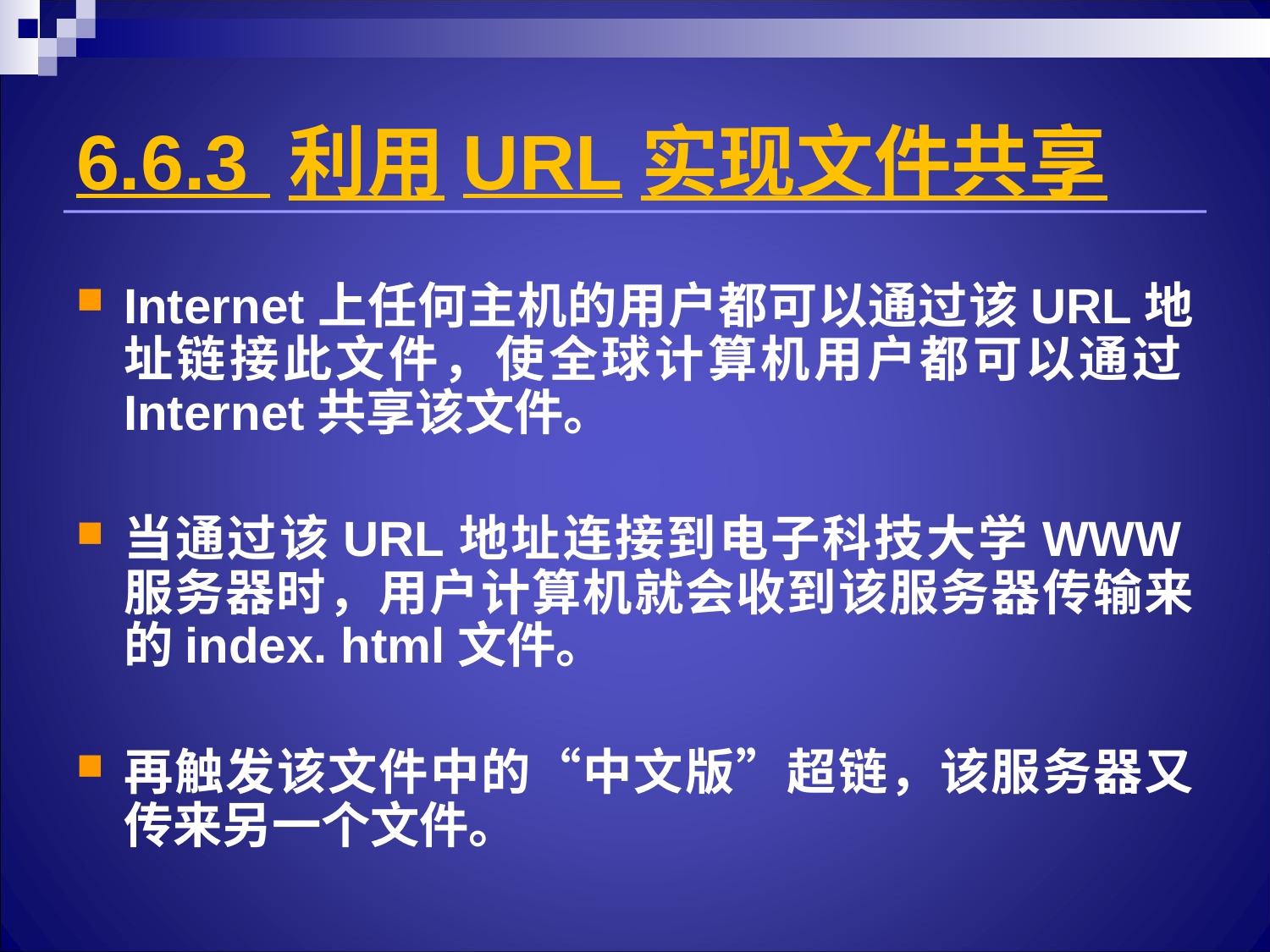

6.6.3 利用URL实现文件共享
Internet上任何主机的用户都可以通过该URL地址链接此文件，使全球计算机用户都可以通过Internet共享该文件。

当通过该URL地址连接到电子科技大学WWW服务器时，用户计算机就会收到该服务器传输来的index. html文件。

再触发该文件中的“中文版”超链，该服务器又传来另一个文件。